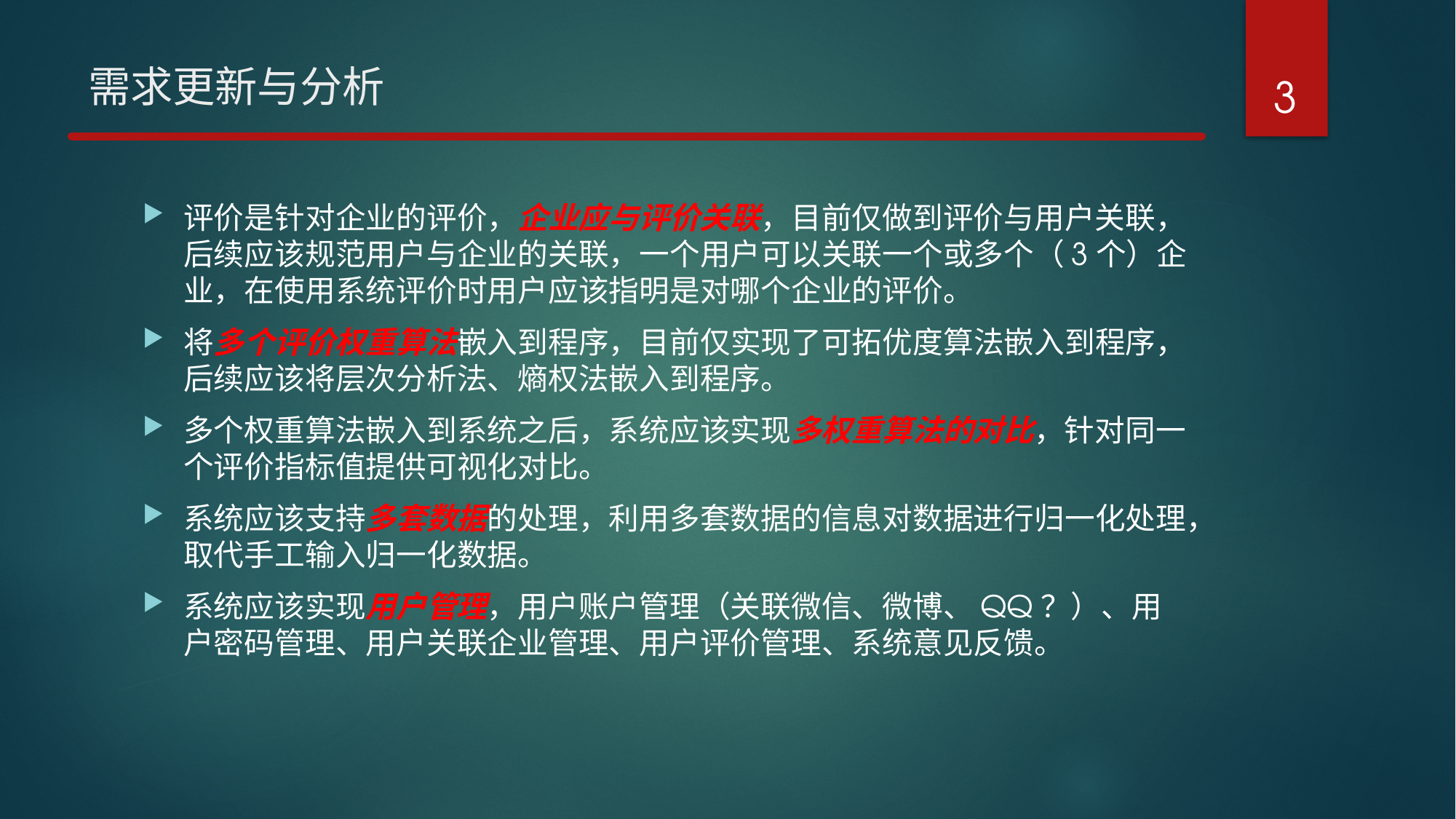

3
# 需求更新与分析
评价是针对企业的评价，企业应与评价关联，目前仅做到评价与用户关联，后续应该规范用户与企业的关联，一个用户可以关联一个或多个（3个）企业，在使用系统评价时用户应该指明是对哪个企业的评价。
将多个评价权重算法嵌入到程序，目前仅实现了可拓优度算法嵌入到程序，后续应该将层次分析法、熵权法嵌入到程序。
多个权重算法嵌入到系统之后，系统应该实现多权重算法的对比，针对同一个评价指标值提供可视化对比。
系统应该支持多套数据的处理，利用多套数据的信息对数据进行归一化处理，取代手工输入归一化数据。
系统应该实现用户管理，用户账户管理（关联微信、微博、QQ？）、用户密码管理、用户关联企业管理、用户评价管理、系统意见反馈。